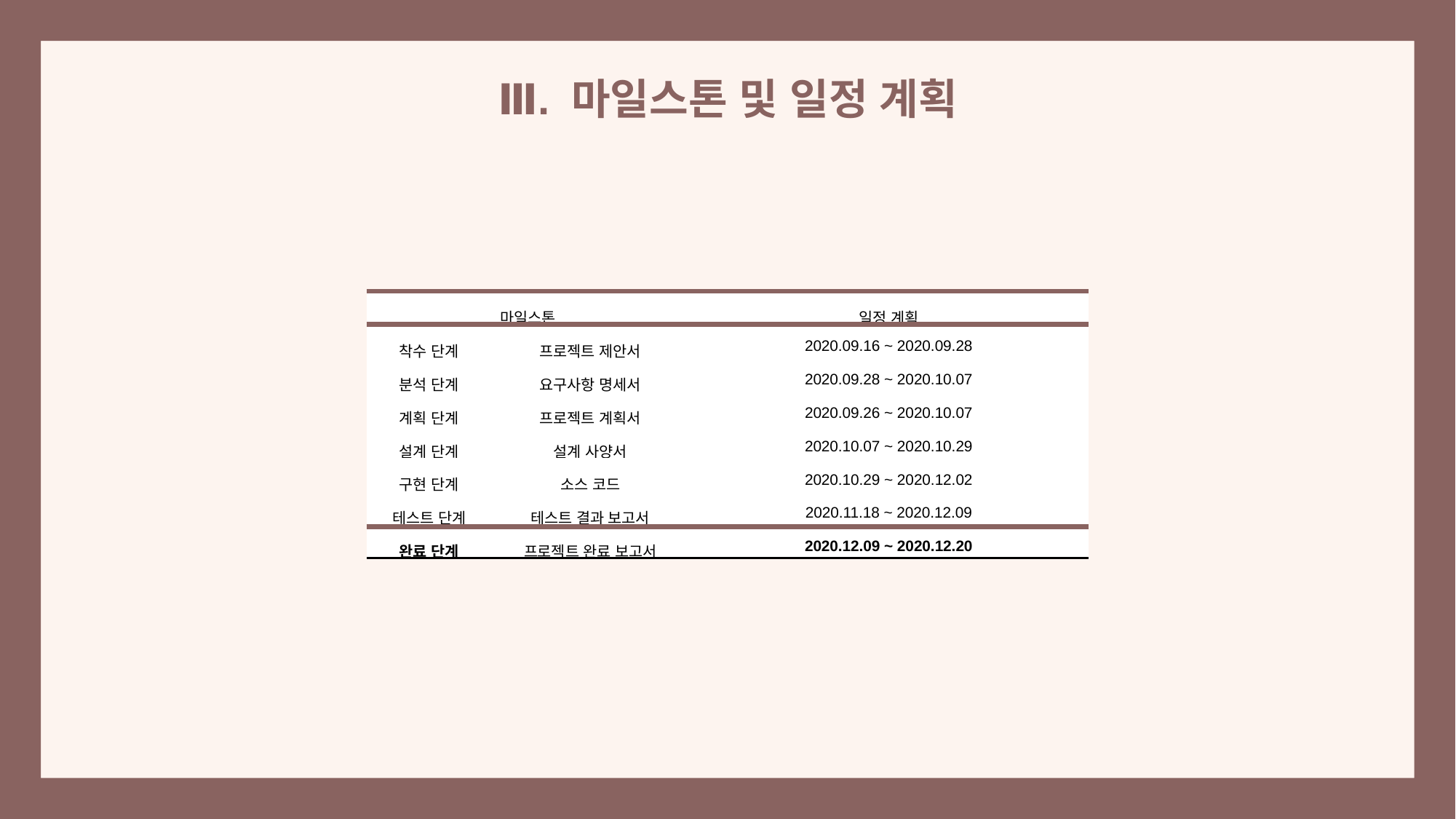

Ⅲ. 마일스톤 및 일정 계획
| 마일스톤 |  | 일정 계획 |
| --- | --- | --- |
| 착수 단계 | 프로젝트 제안서 | 2020.09.16 ~ 2020.09.28 |
| 분석 단계 | 요구사항 명세서 | 2020.09.28 ~ 2020.10.07 |
| 계획 단계 | 프로젝트 계획서 | 2020.09.26 ~ 2020.10.07 |
| 설계 단계 | 설계 사양서 | 2020.10.07 ~ 2020.10.29 |
| 구현 단계 | 소스 코드 | 2020.10.29 ~ 2020.12.02 |
| 테스트 단계 | 테스트 결과 보고서 | 2020.11.18 ~ 2020.12.09 |
| 완료 단계 | 프로젝트 완료 보고서 | 2020.12.09 ~ 2020.12.20 |